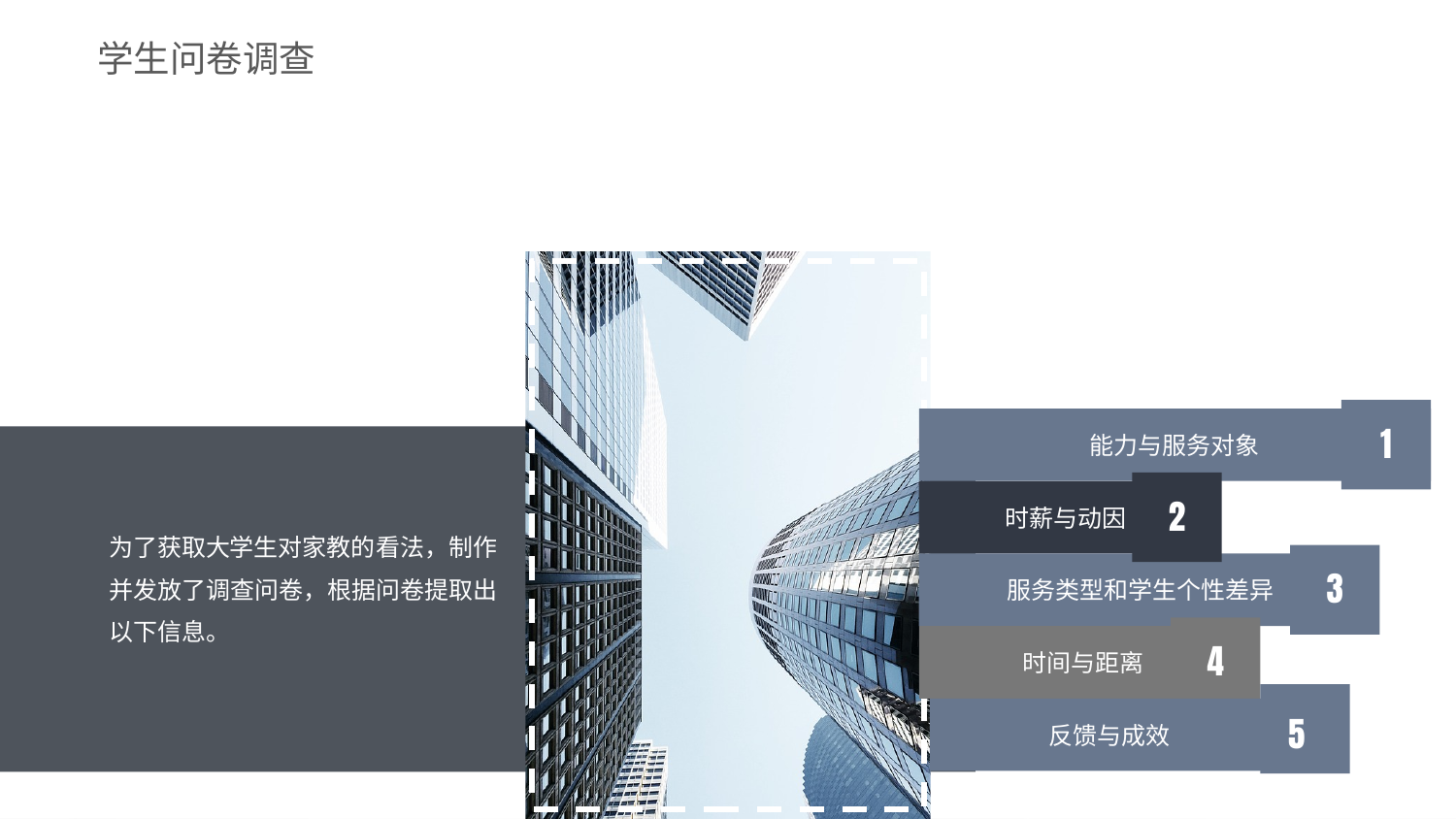

学生问卷调查

能力与服务对象
1

时薪与动因
2

服务类型和学生个性差异
3

时间与距离
4

反馈与成效
5

为了获取大学生对家教的看法，制作并发放了调查问卷，根据问卷提取出以下信息。